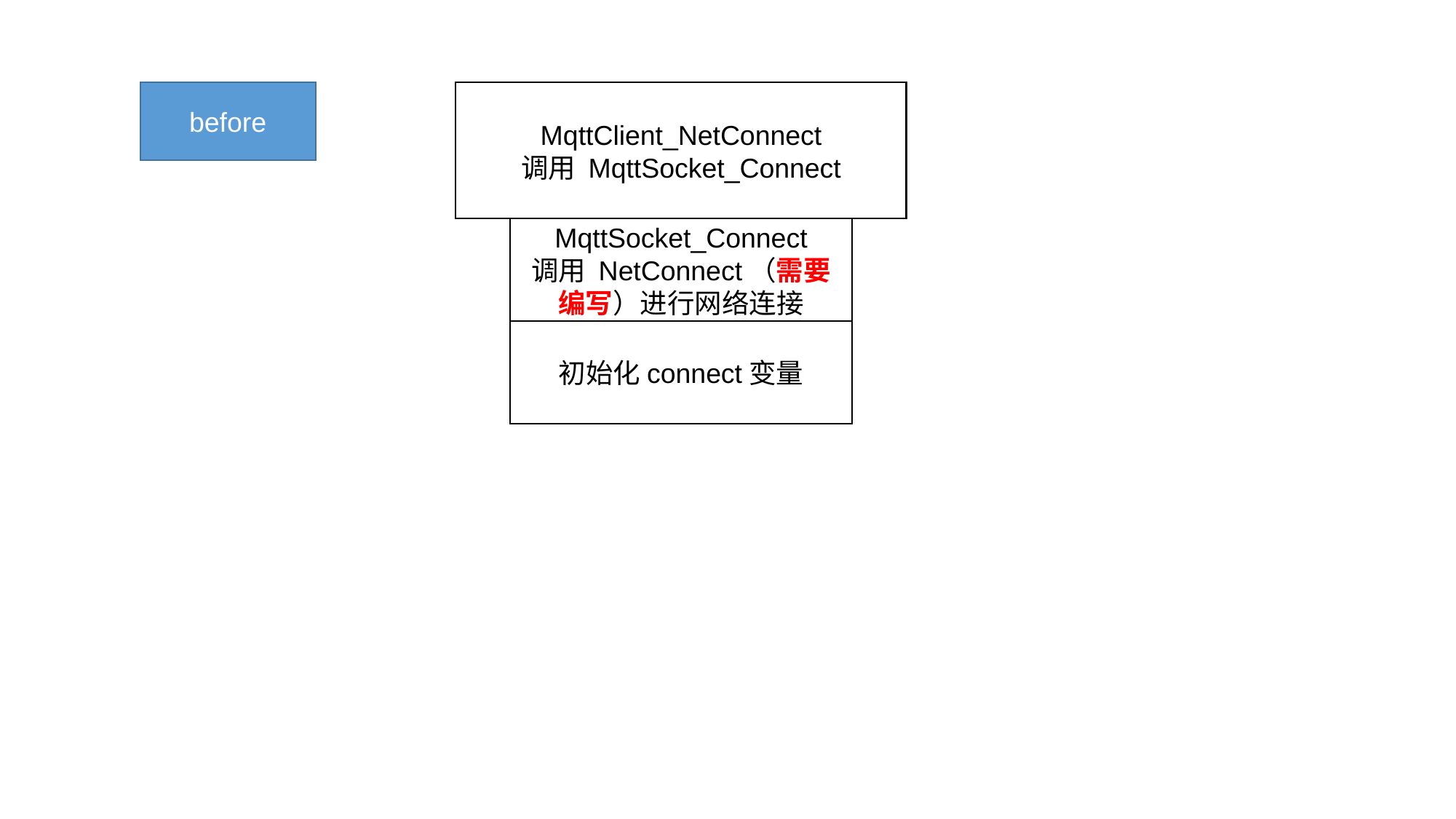

before
MqttClient_NetConnect
调用 MqttSocket_Connect
MqttSocket_Connect
调用 NetConnect（需要编写）进行网络连接
初始化connect变量